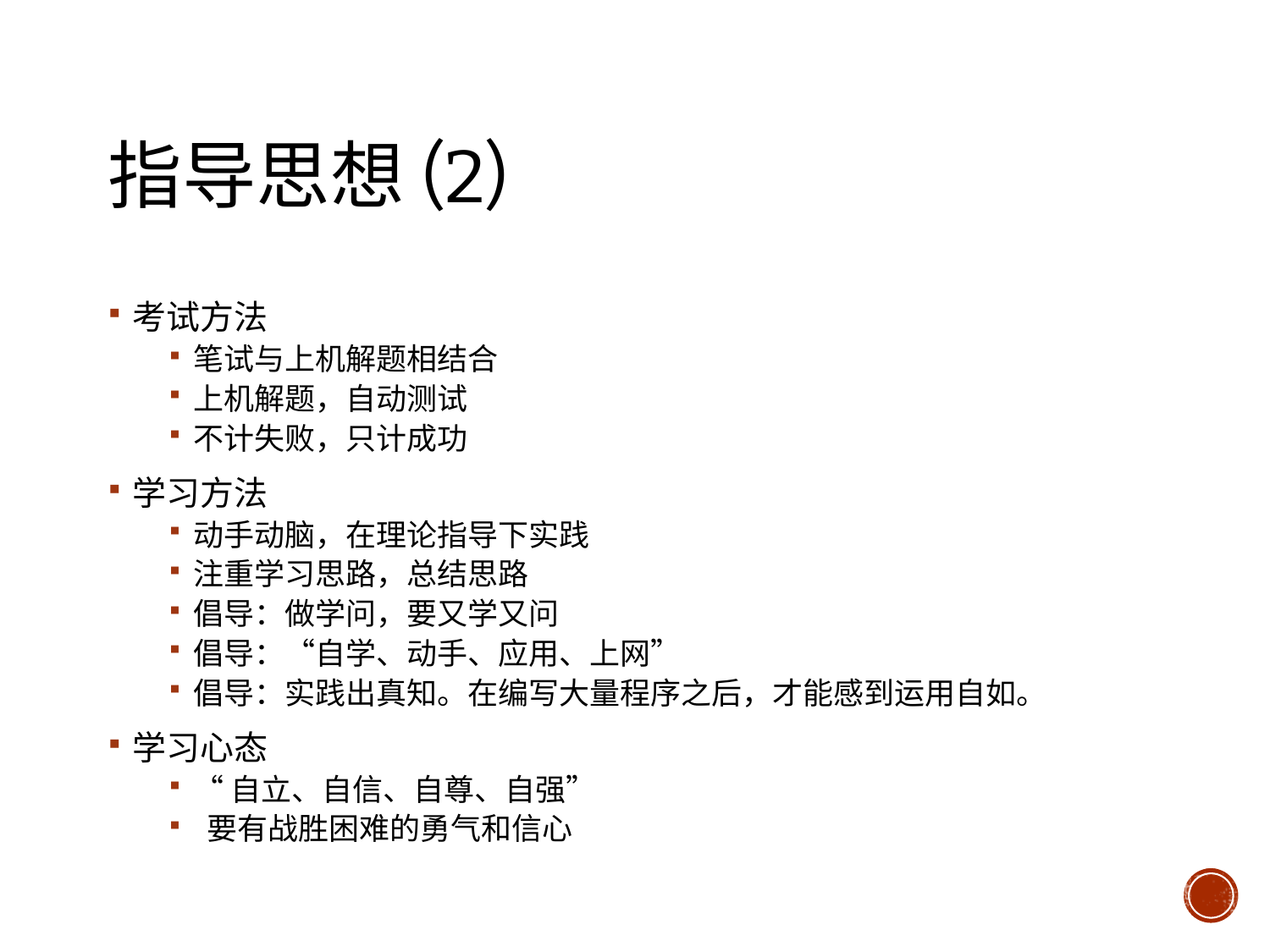

# 指导思想(2)
考试方法
笔试与上机解题相结合
上机解题，自动测试
不计失败，只计成功
学习方法
动手动脑，在理论指导下实践
注重学习思路，总结思路
倡导：做学问，要又学又问
倡导：“自学、动手、应用、上网”
倡导：实践出真知。在编写大量程序之后，才能感到运用自如。
学习心态
“自立、自信、自尊、自强”
 要有战胜困难的勇气和信心